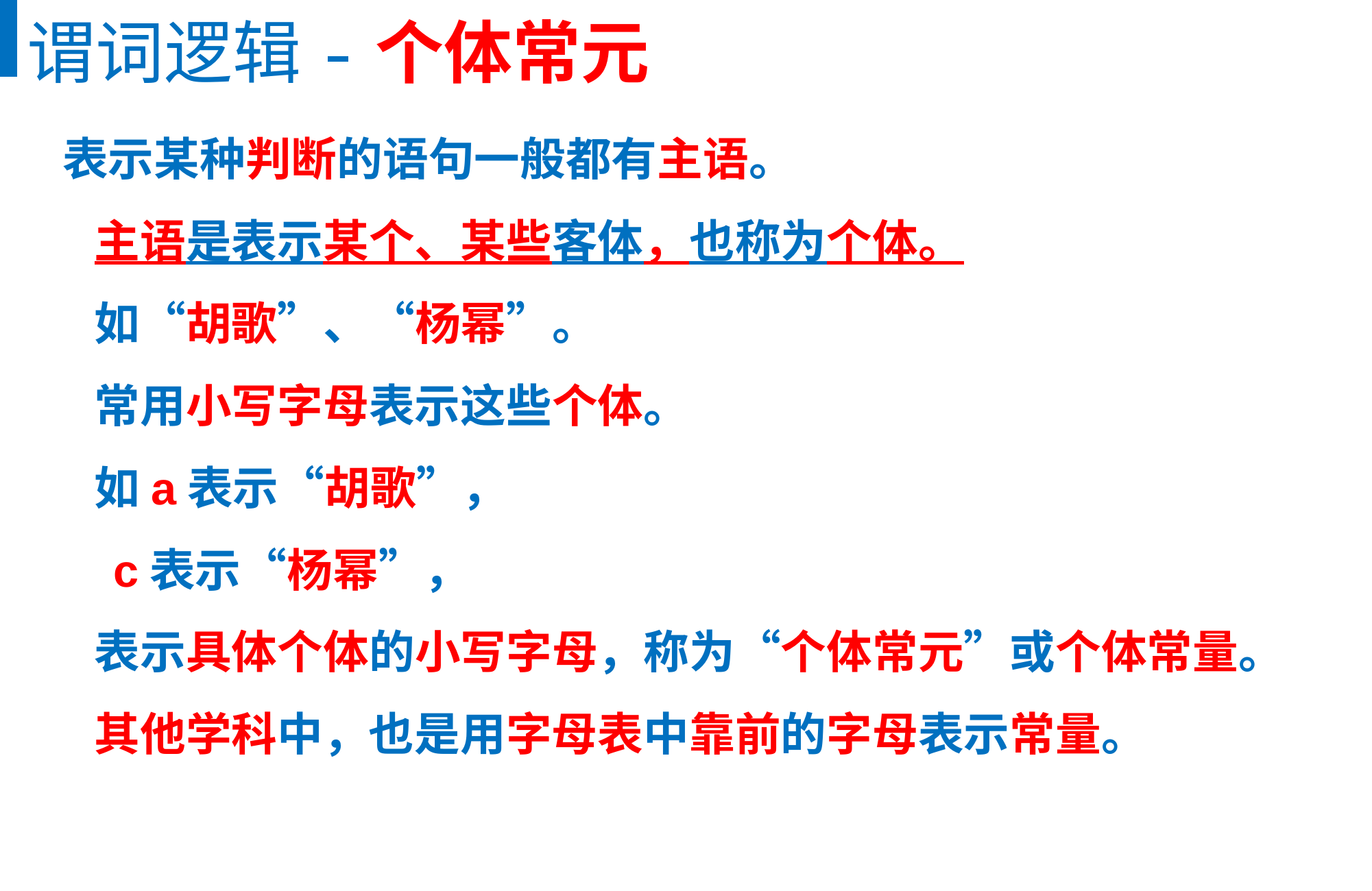

谓词逻辑-个体常元
表示某种判断的语句一般都有主语。
  主语是表示某个、某些客体，也称为个体。
  如“胡歌”、“杨幂”。
  常用小写字母表示这些个体。
  如a表示“胡歌”，
    c表示“杨幂”，
  表示具体个体的小写字母，称为“个体常元”或个体常量。
  其他学科中，也是用字母表中靠前的字母表示常量。